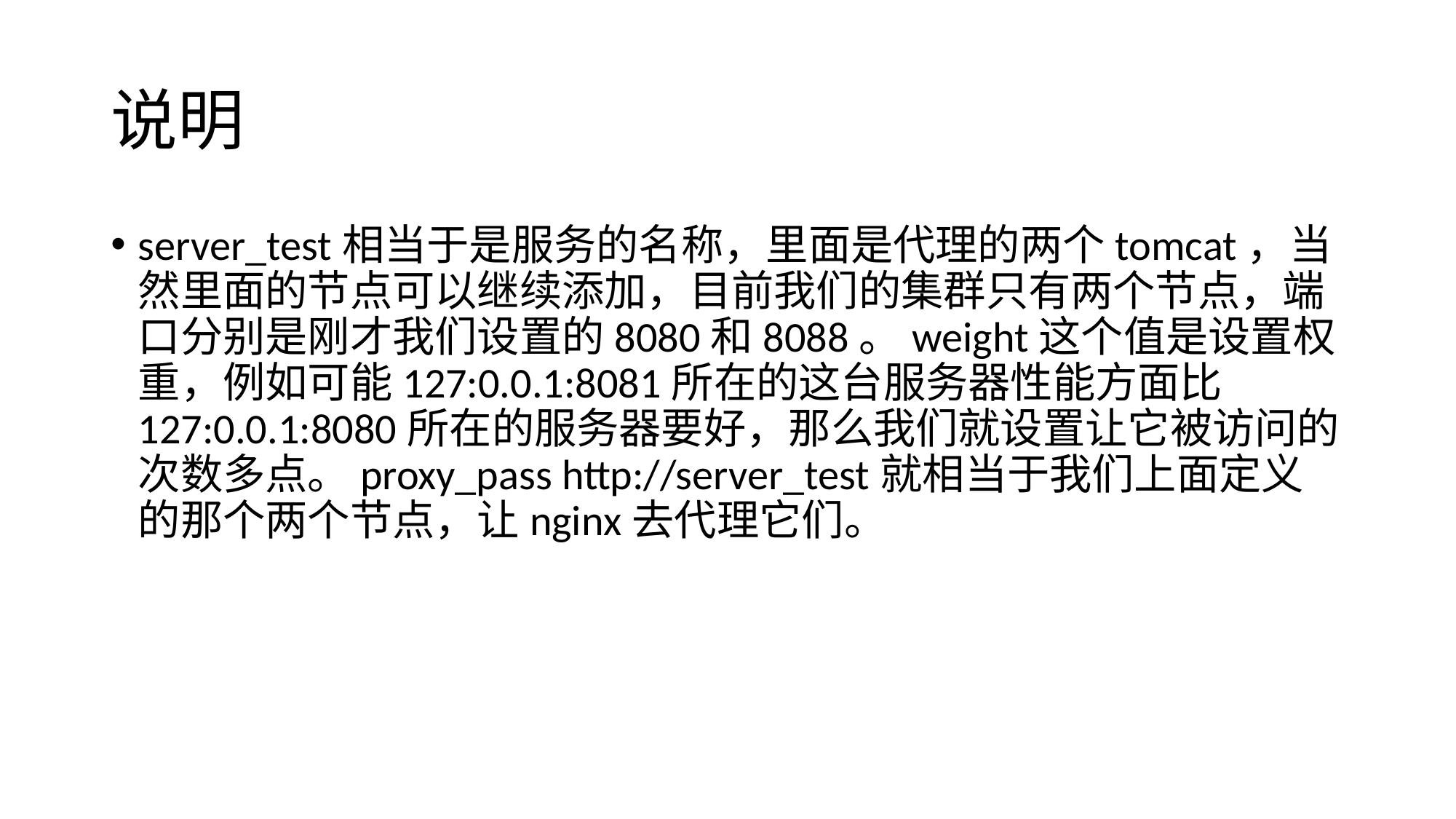

# 说明
server_test相当于是服务的名称，里面是代理的两个tomcat，当然里面的节点可以继续添加，目前我们的集群只有两个节点，端口分别是刚才我们设置的8080和8088。weight这个值是设置权重，例如可能127:0.0.1:8081所在的这台服务器性能方面比127:0.0.1:8080所在的服务器要好，那么我们就设置让它被访问的次数多点。proxy_pass http://server_test就相当于我们上面定义的那个两个节点，让nginx去代理它们。